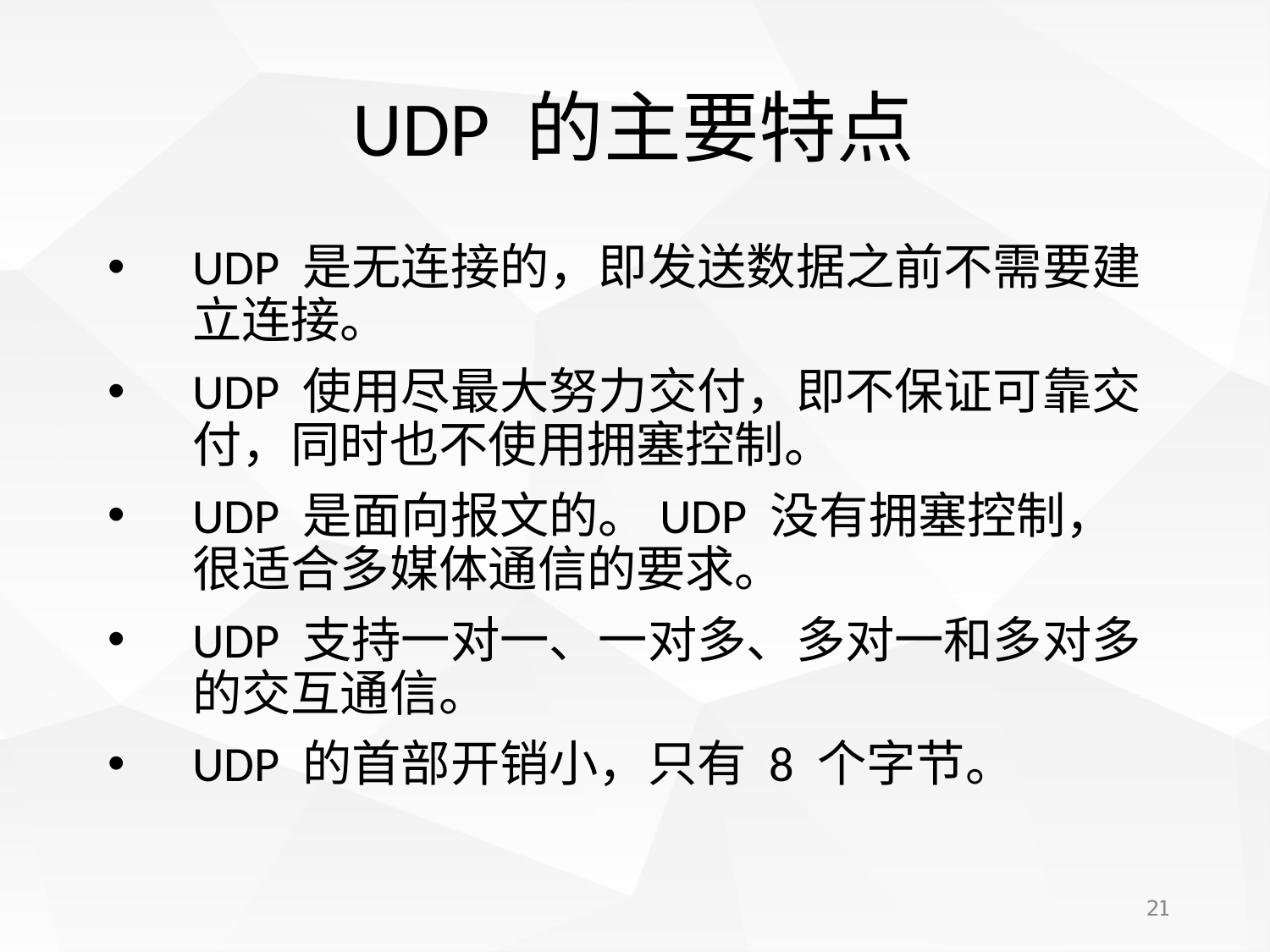

# UDP 的主要特点
UDP 是无连接的，即发送数据之前不需要建立连接。
UDP 使用尽最大努力交付，即不保证可靠交付，同时也不使用拥塞控制。
UDP 是面向报文的。UDP 没有拥塞控制，很适合多媒体通信的要求。
UDP 支持一对一、一对多、多对一和多对多的交互通信。
UDP 的首部开销小，只有 8 个字节。
21